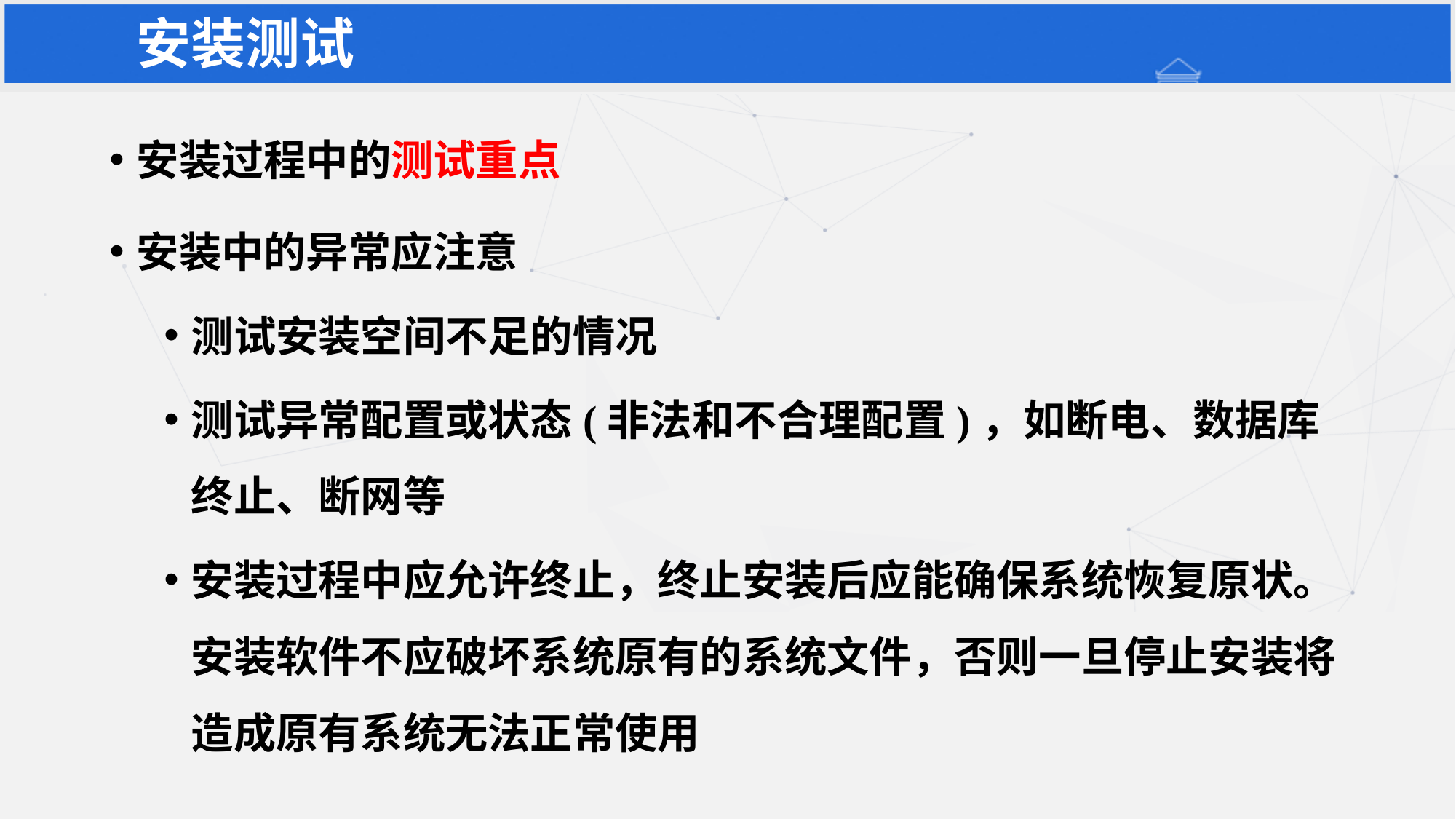

# 安装测试
安装过程中的测试重点
安装中的异常应注意
测试安装空间不足的情况
测试异常配置或状态(非法和不合理配置)，如断电、数据库终止、断网等
安装过程中应允许终止，终止安装后应能确保系统恢复原状。安装软件不应破坏系统原有的系统文件，否则一旦停止安装将造成原有系统无法正常使用